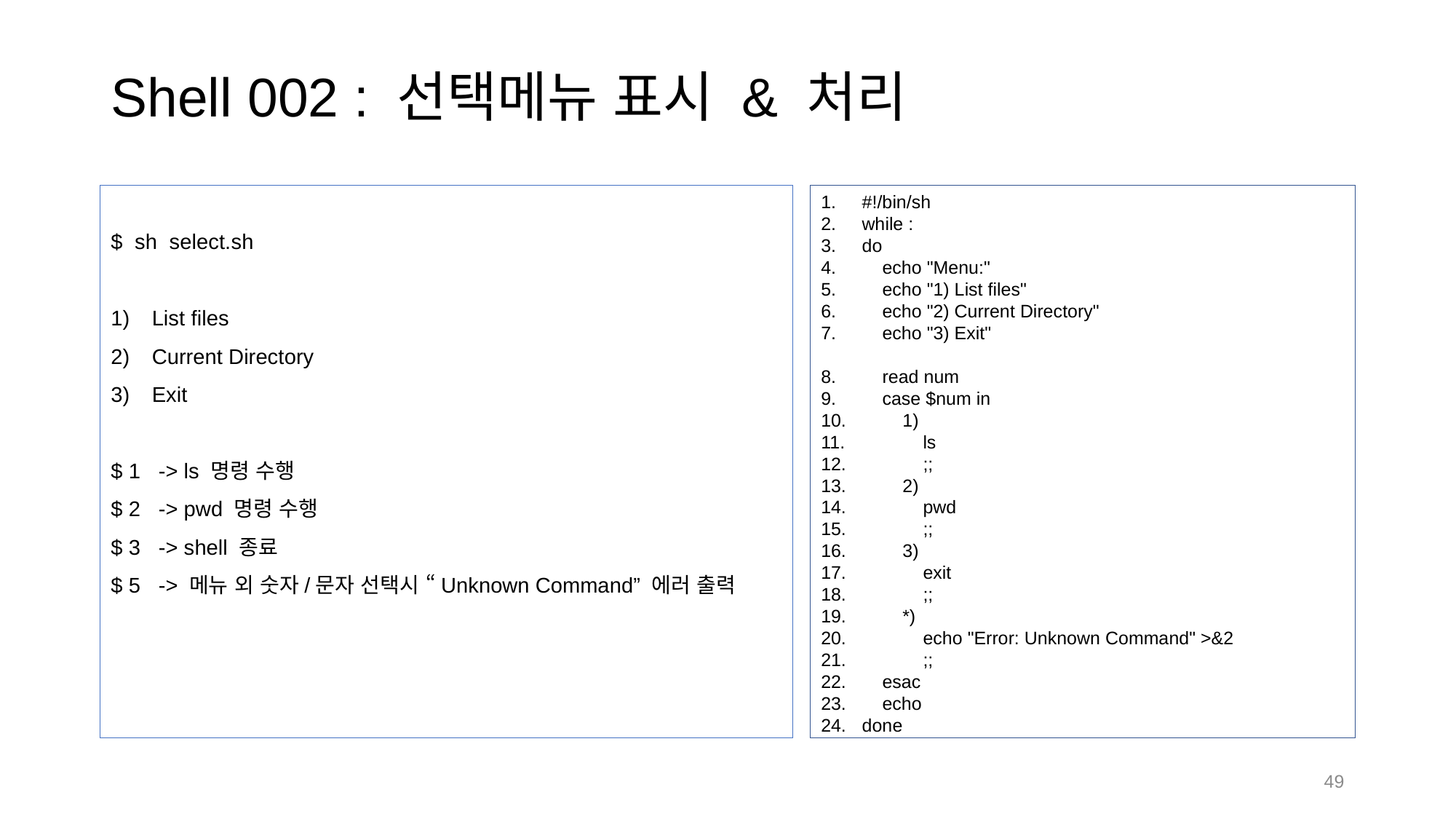

# Shell 002 : 선택메뉴 표시 & 처리

$  sh  select.sh

List files
Current Directory
Exit

$ 1   -> ls 명령 수행
$ 2   -> pwd 명령 수행
$ 3   -> shell 종료
$ 5   -> 메뉴 외 숫자/문자 선택시 “Unknown Command” 에러 출력

#!/bin/sh
while :
do
    echo "Menu:"
    echo "1) List files"
    echo "2) Current Directory"
    echo "3) Exit"

    read num
    case $num in
        1)
            ls
            ;;
        2)
            pwd
            ;;
        3)
            exit
            ;;
        *)
            echo "Error: Unknown Command" >&2
            ;;
    esac
    echo
done
49